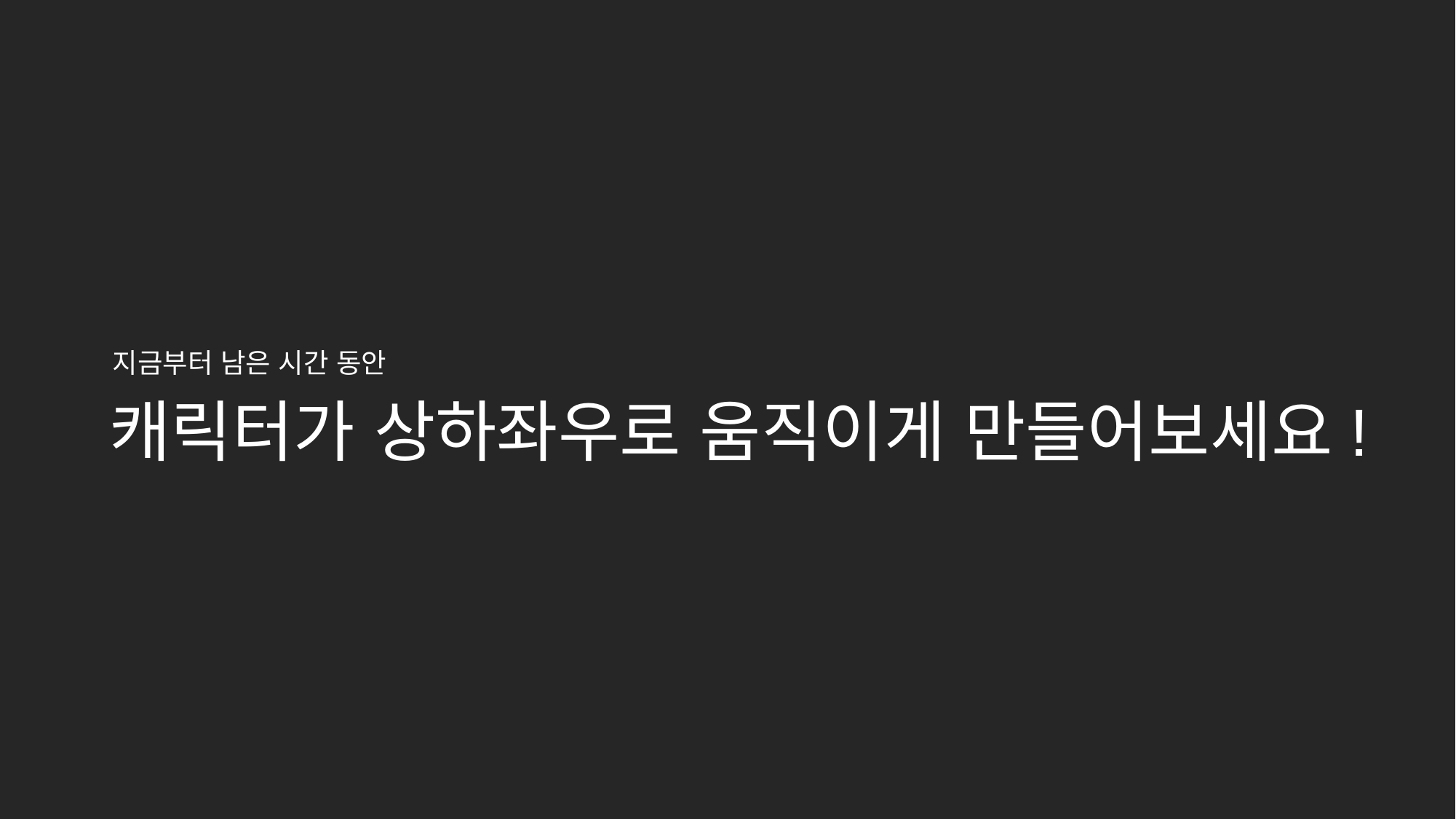

지금부터 남은 시간 동안
캐릭터가 상하좌우로 움직이게 만들어보세요!